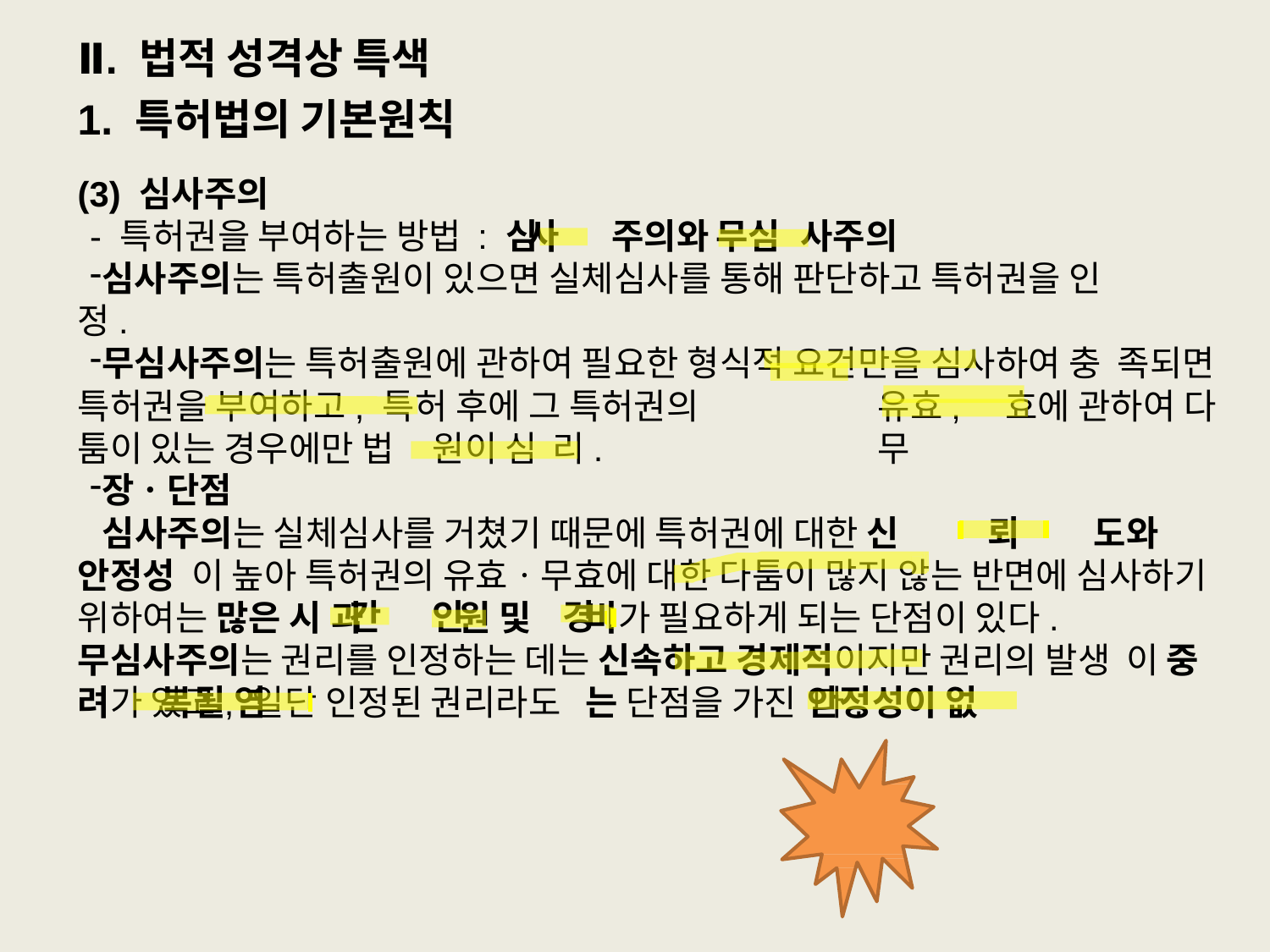

# Ⅱ. 법적 성격상 특색
1. 특허법의 기본원칙
(3) 심사주의
- 특허권을 부여하는 방법 : 심	주의와	사주의
심사주의는 특허출원이 있으면 실체심사를 통해 판단하고 특허권을 인
정.
무심사주의는 특허출원에 관하여 필요한 형식적 요건만을 심사하여 충  족되면 특허권을 부여하고, 특허 후에 그 특허권의	효에 관하여 다  툼이 있는 경우에만 법	리.
장ㆍ단점
심사주의는 실체심사를 거쳤기 때문에 특허권에 대한 신		도와 안정성  이 높아 특허권의 유효ㆍ무효에 대한 다툼이 많지 않는 반면에 심사하기  위하여는 많은 시	과	원 및	비가 필요하게 되는 단점이 있다.  무심사주의는 권리를 인정하는 데는 신속하고 경제적이지만 권리의 발생  이 중	려가 있고, 일단 인정된 권리라도	는 단점을 가진  다.
사
무심

유효, 무

원이 심

뢰

간
인
경

복될 염
안정성이 없